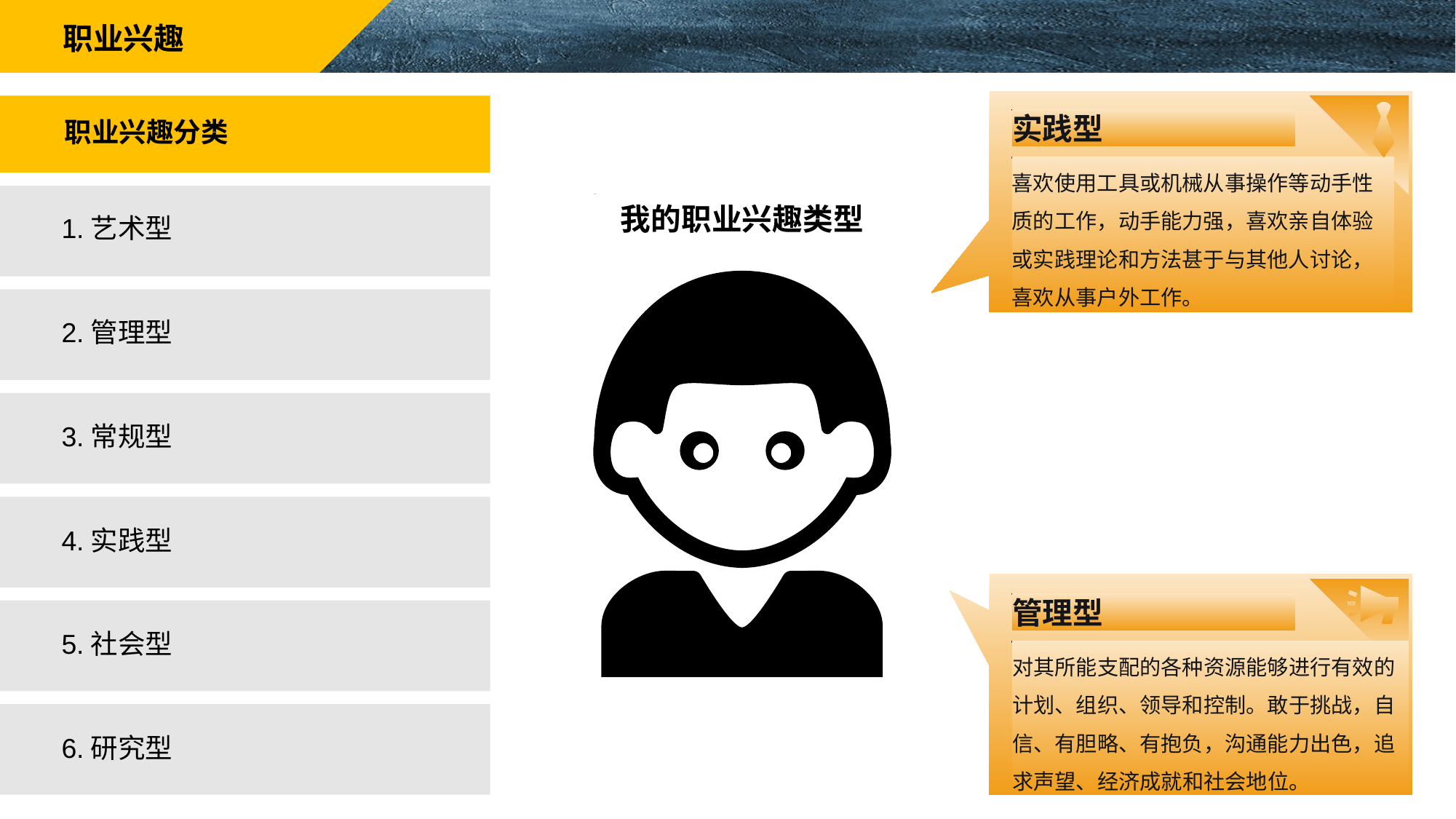

职业兴趣

实践型
喜欢使用工具或机械从事操作等动手性质的工作，动手能力强，喜欢亲自体验或实践理论和方法甚于与其他人讨论，喜欢从事户外工作。

管理型
对其所能支配的各种资源能够进行有效的计划、组织、领导和控制。敢于挑战，自信、有胆略、有抱负，沟通能力出色，追求声望、经济成就和社会地位。

职业兴趣分类

我的职业兴趣类型

1.艺术型

2.管理型

3.常规型

4.实践型

5.社会型

6.研究型